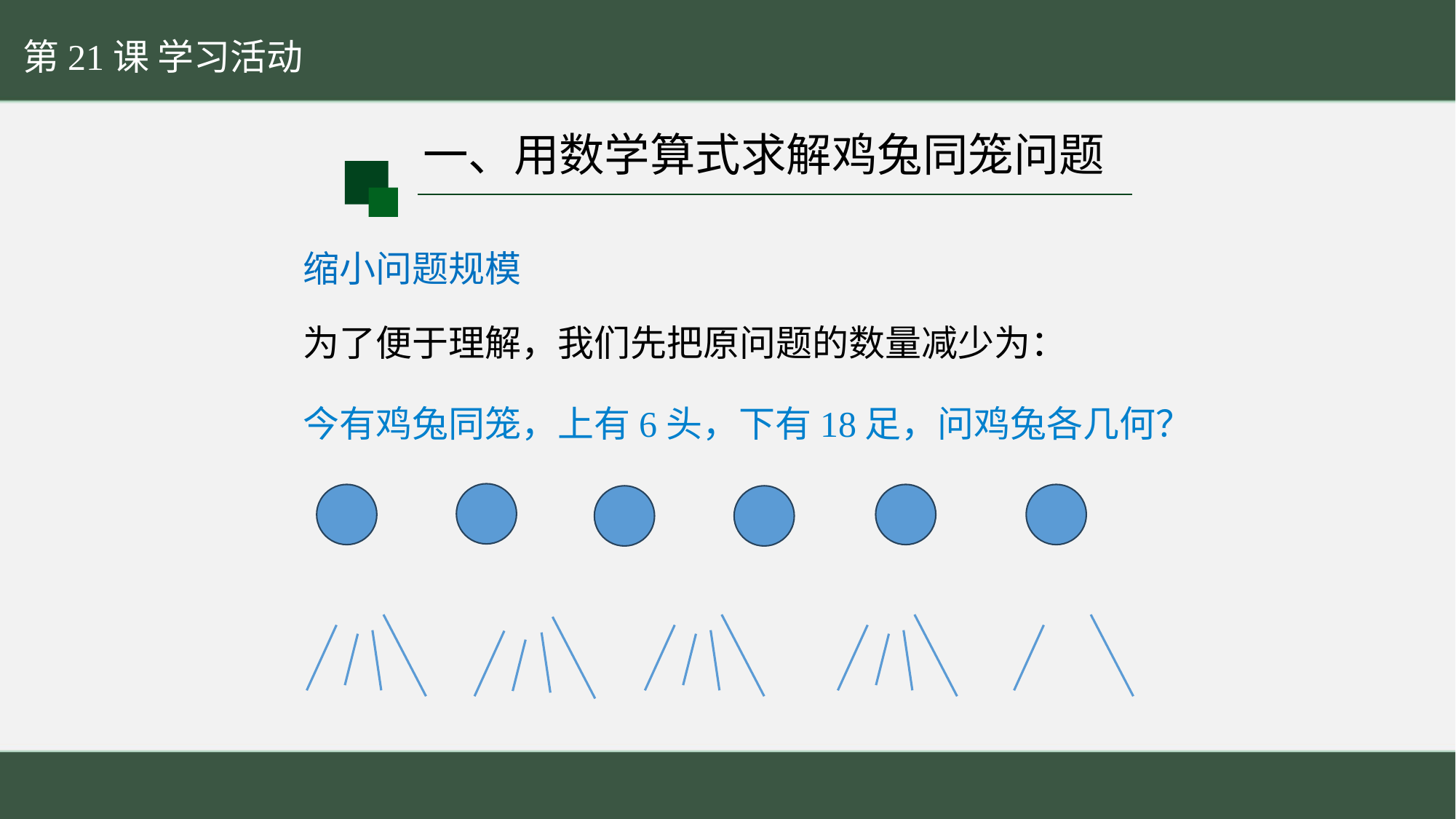

第21课 学习活动
一、用数学算式求解鸡兔同笼问题

缩小问题规模
为了便于理解，我们先把原问题的数量减少为：
今有鸡兔同笼，上有6头，下有18足，问鸡兔各几何？